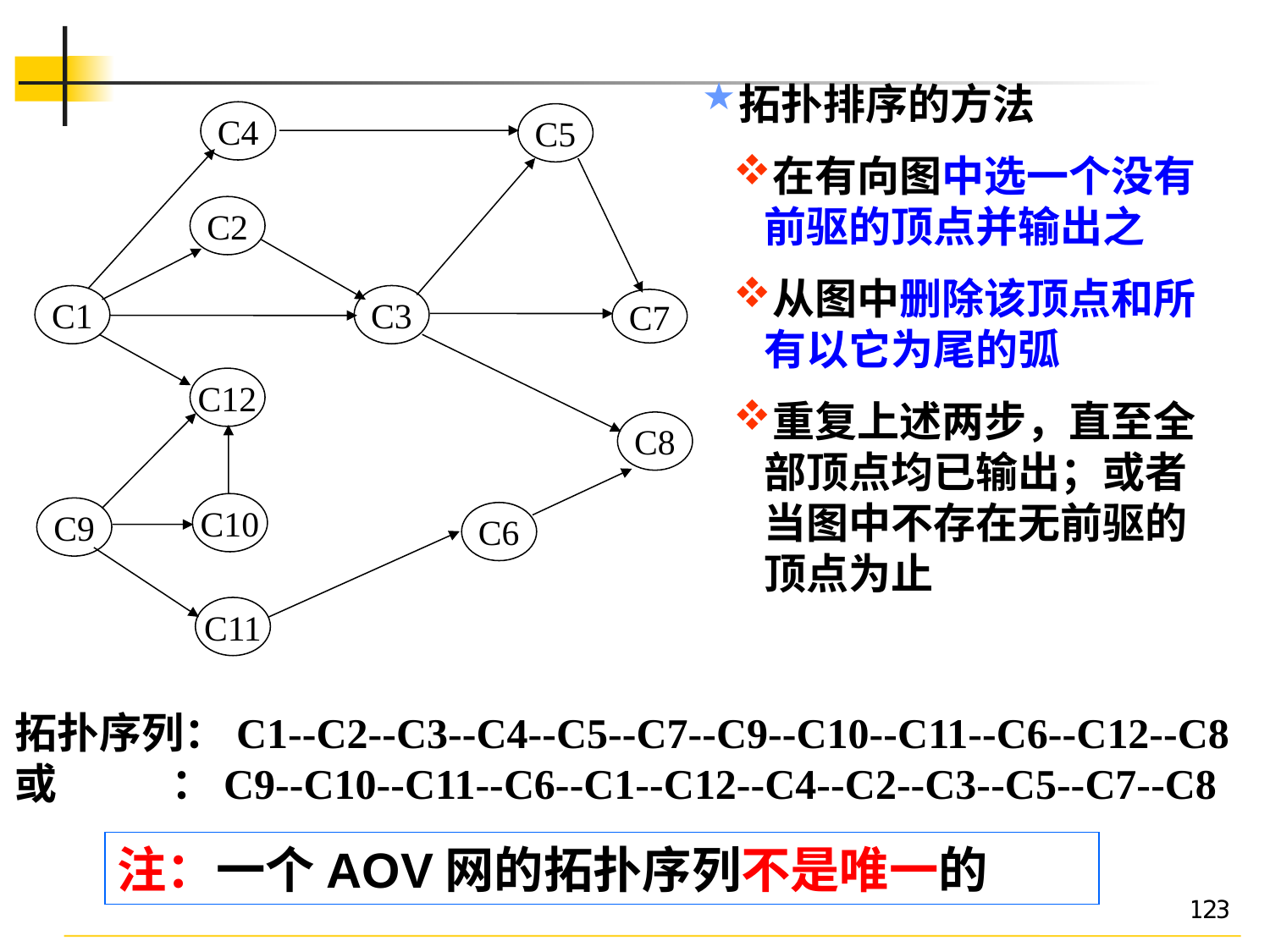

拓扑排序的方法
在有向图中选一个没有前驱的顶点并输出之
从图中删除该顶点和所有以它为尾的弧
重复上述两步，直至全部顶点均已输出；或者当图中不存在无前驱的顶点为止
C4
C5

C2

C1
C3
C7

C12
C8

C10
C9
C6

C11
拓扑序列：C1--C2--C3--C4--C5--C7--C9--C10--C11--C6--C12--C8
或            ：C9--C10--C11--C6--C1--C12--C4--C2--C3--C5--C7--C8
注：一个AOV网的拓扑序列不是唯一的
123